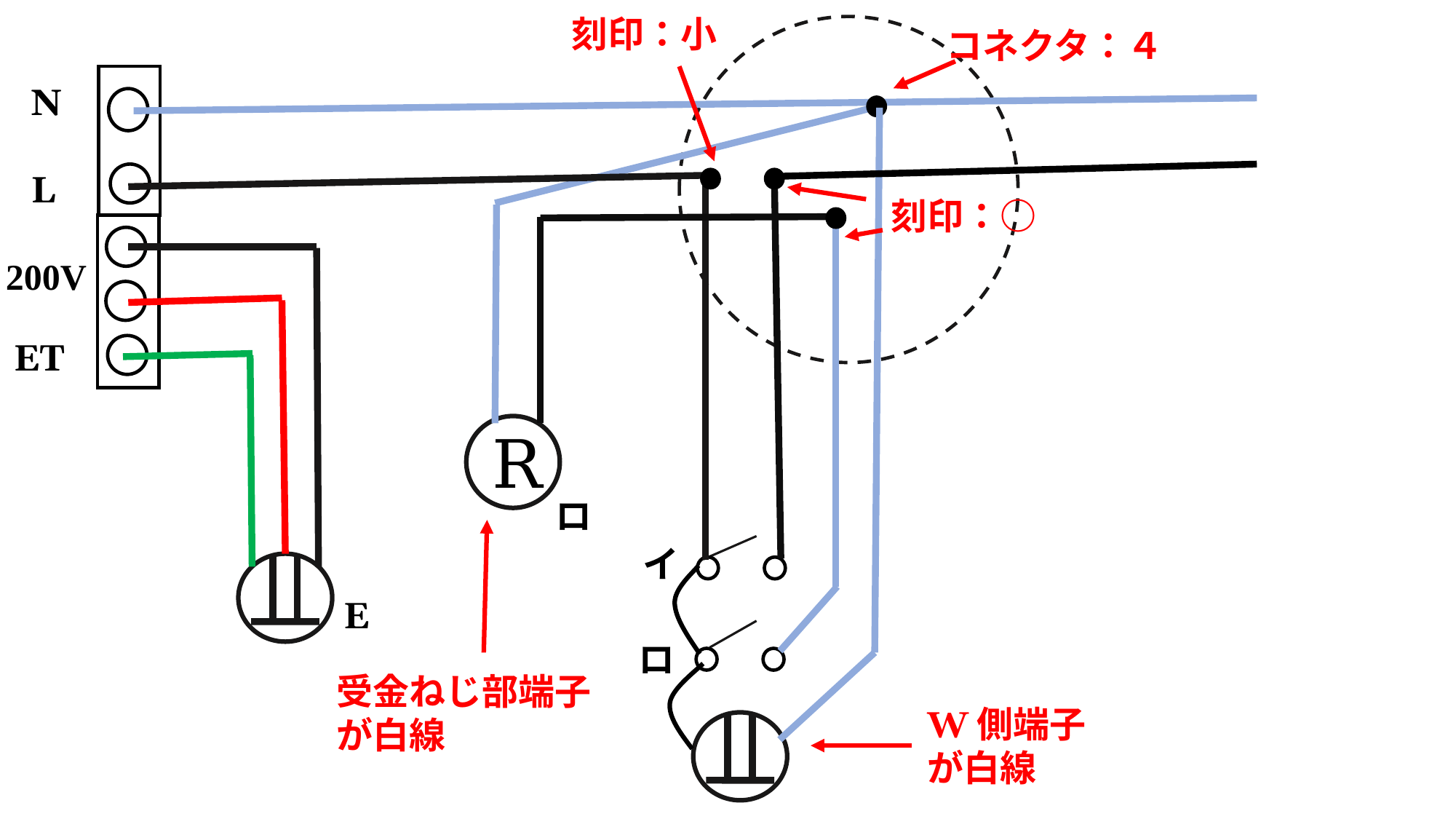

刻印：小

コネクタ：４

N

L

刻印：○

200V

ET

R

ロ
イ

E
ロ

受金ねじ部端子
が白線

W側端子
が白線